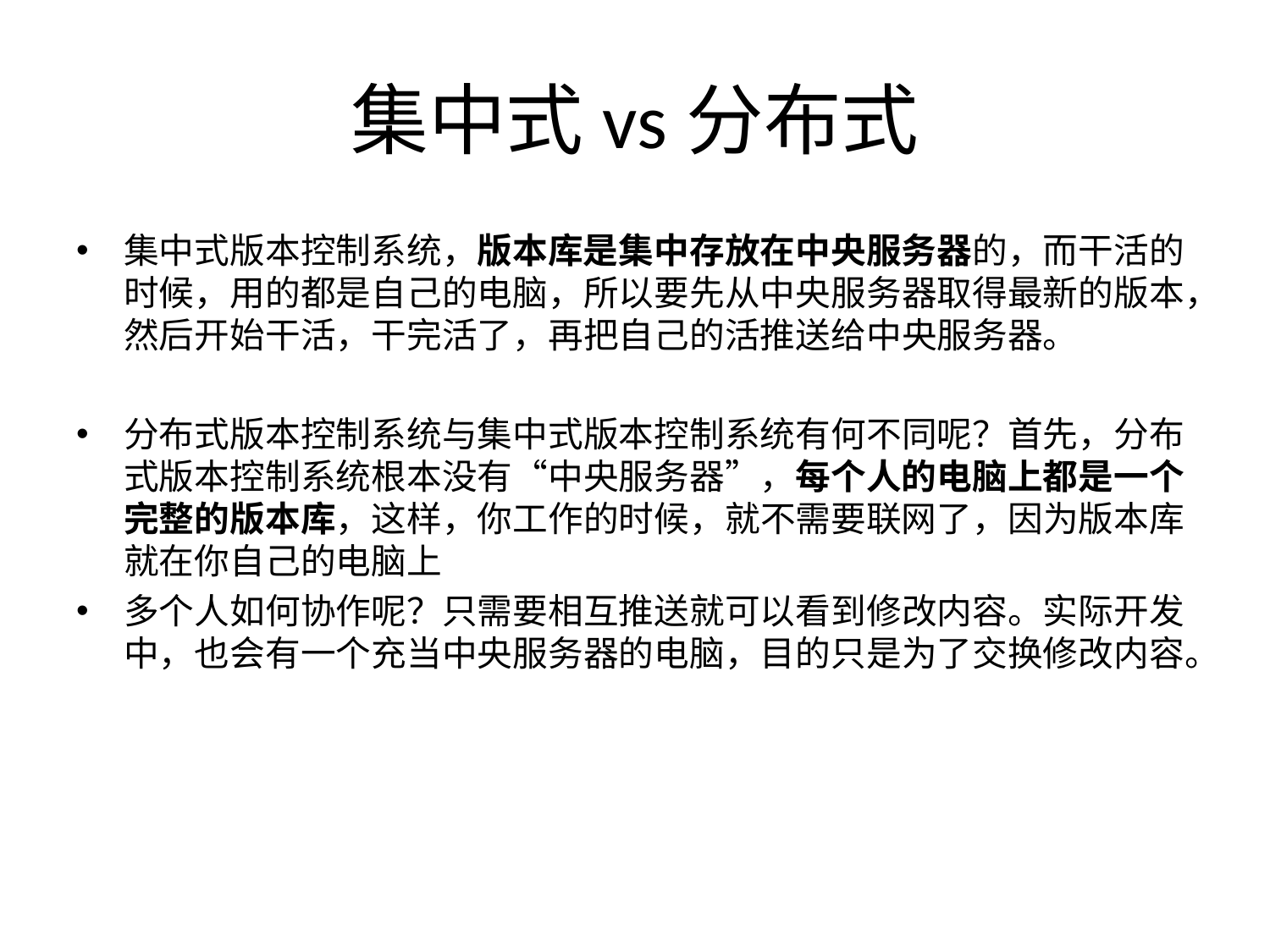

# 集中式vs分布式
集中式版本控制系统，版本库是集中存放在中央服务器的，而干活的时候，用的都是自己的电脑，所以要先从中央服务器取得最新的版本，然后开始干活，干完活了，再把自己的活推送给中央服务器。

分布式版本控制系统与集中式版本控制系统有何不同呢？首先，分布式版本控制系统根本没有“中央服务器”，每个人的电脑上都是一个完整的版本库，这样，你工作的时候，就不需要联网了，因为版本库就在你自己的电脑上
多个人如何协作呢？只需要相互推送就可以看到修改内容。实际开发中，也会有一个充当中央服务器的电脑，目的只是为了交换修改内容。